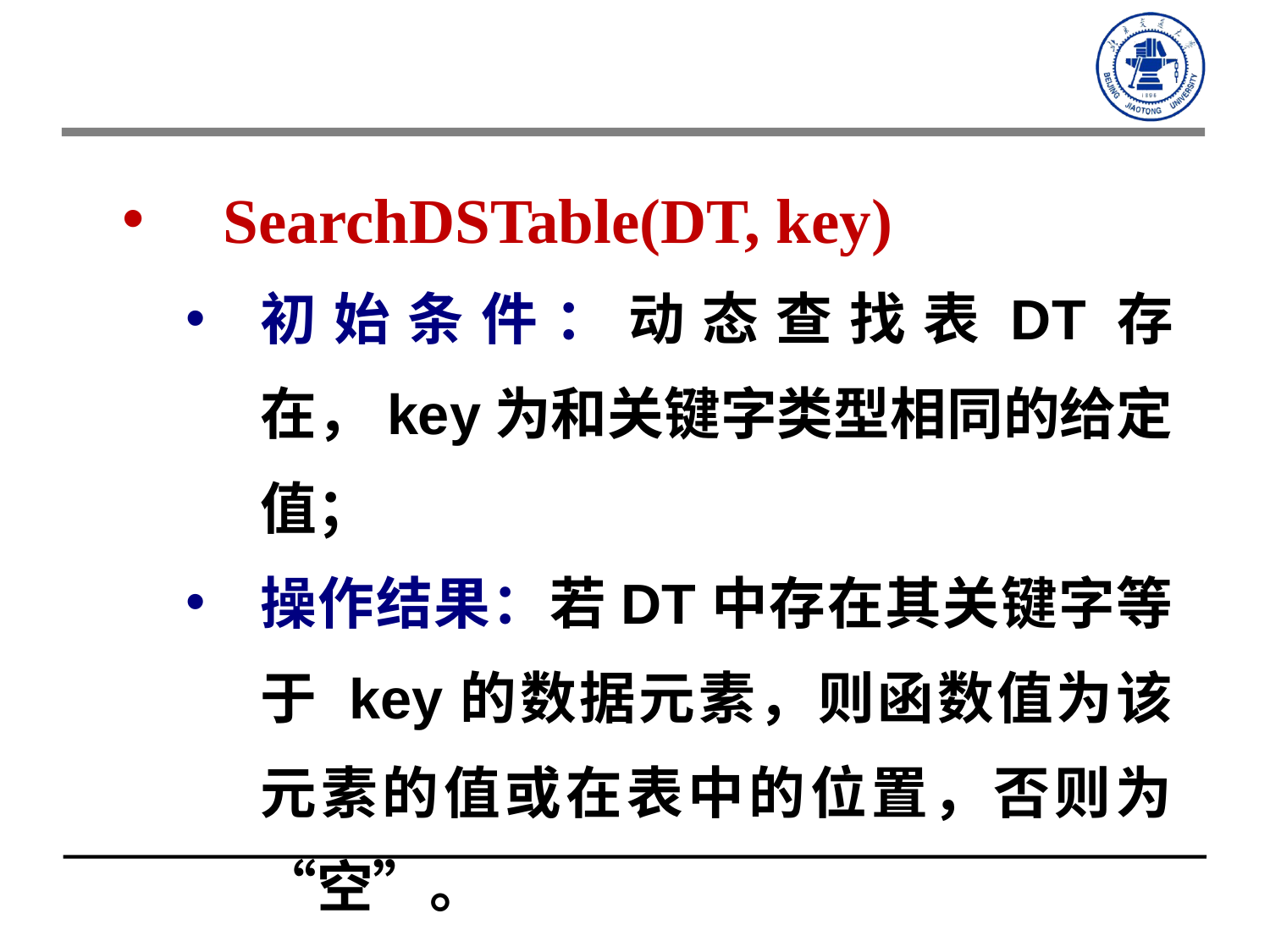

SearchDSTable(DT, key)
初始条件：动态查找表DT存在，key为和关键字类型相同的给定值；
操作结果：若DT中存在其关键字等于 key的数据元素，则函数值为该元素的值或在表中的位置，否则为“空”。